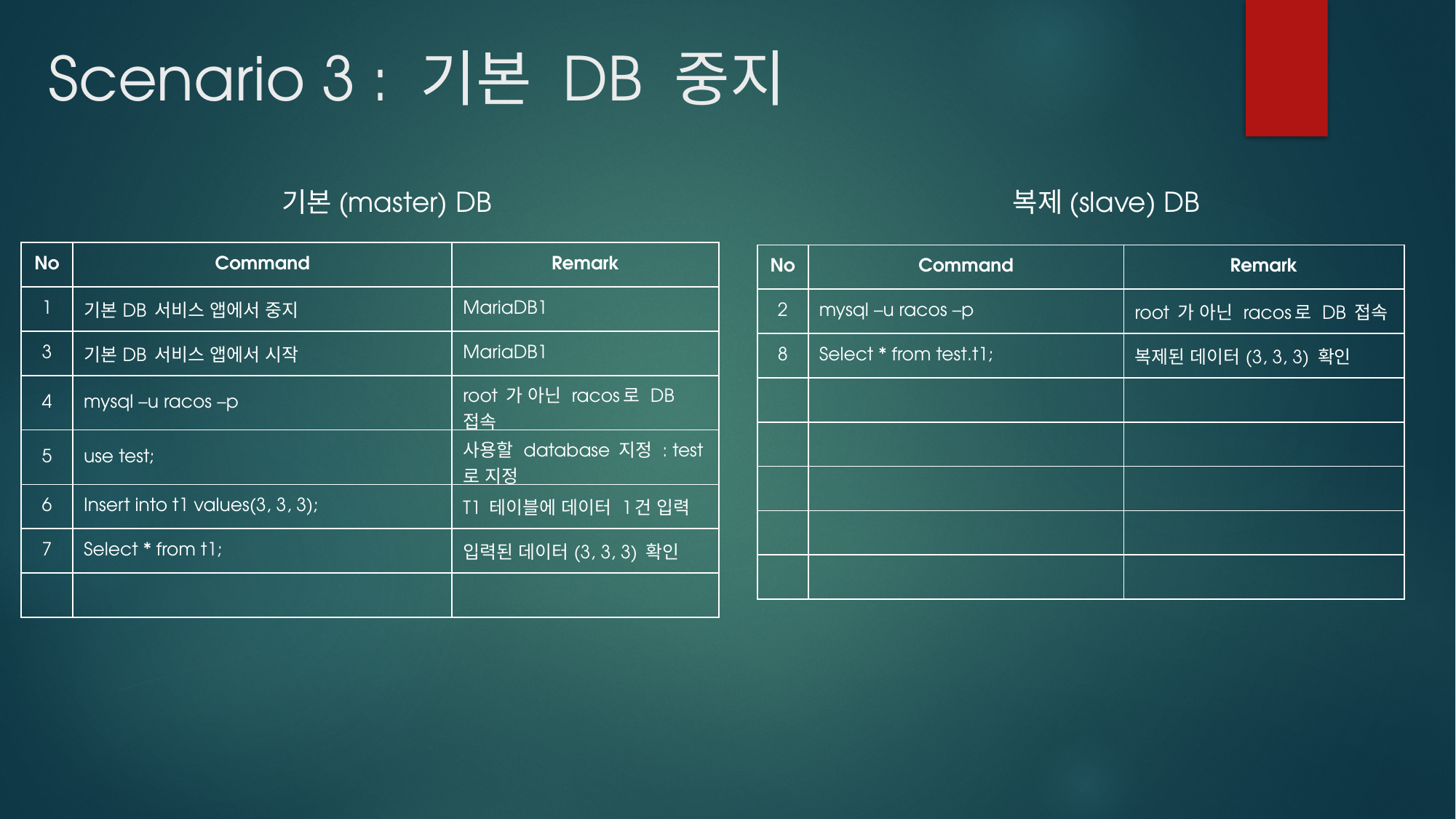

# Scenario 3 : 기본 DB 중지
복제(slave) DB
기본(master) DB
| No | Command | Remark |
| --- | --- | --- |
| 1 | 기본DB 서비스 앱에서 중지 | MariaDB1 |
| 3 | 기본DB 서비스 앱에서 시작 | MariaDB1 |
| 4 | mysql –u racos –p | root 가 아닌 racos로 DB 접속 |
| 5 | use test; | 사용할 database 지정 : test 로 지정 |
| 6 | Insert into t1 values(3, 3, 3); | T1 테이블에 데이터 1건 입력 |
| 7 | Select \* from t1; | 입력된 데이터(3, 3, 3) 확인 |
|  |  |  |
| No | Command | Remark |
| --- | --- | --- |
| 2 | mysql –u racos –p | root 가 아닌 racos로 DB 접속 |
| 8 | Select \* from test.t1; | 복제된 데이터(3, 3, 3) 확인 |
|  |  |  |
|  |  |  |
|  |  |  |
|  |  |  |
|  |  |  |